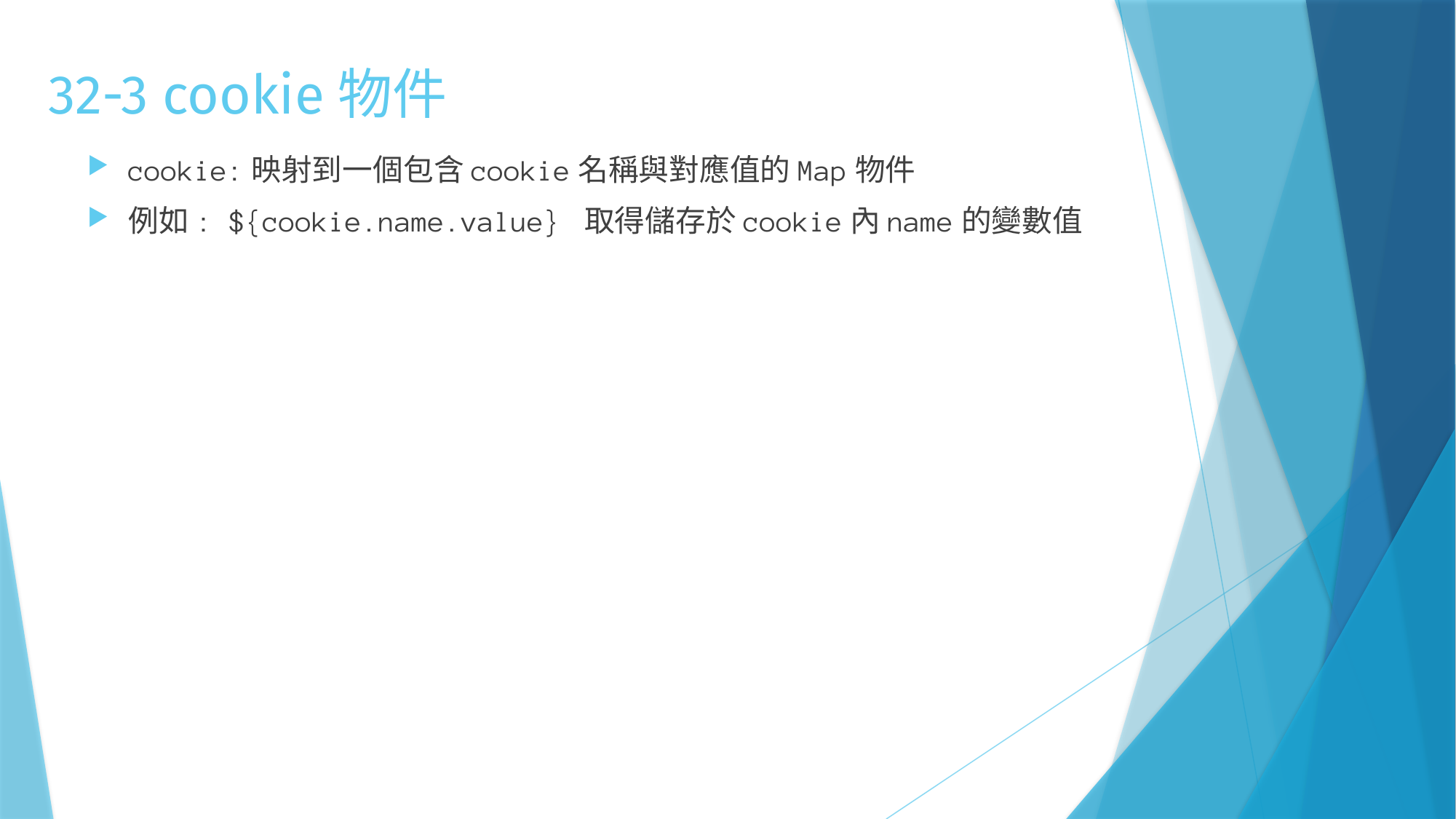

# 32-3 cookie物件
cookie:映射到一個包含cookie名稱與對應值的Map物件
例如: ${cookie.name.value} 取得儲存於cookie內name的變數值